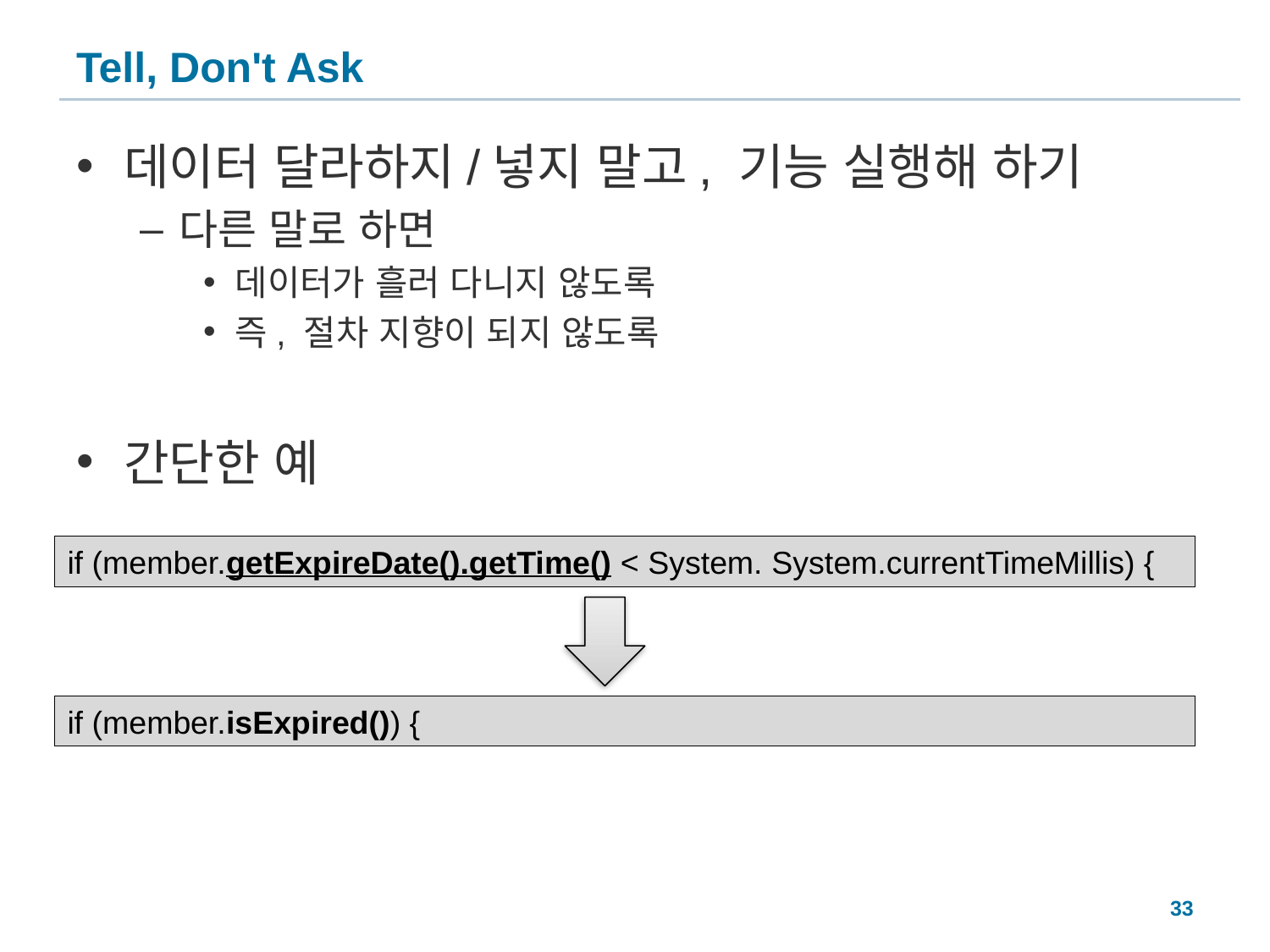

# Tell, Don't Ask
데이터 달라하지/넣지 말고, 기능 실행해 하기
다른 말로 하면
데이터가 흘러 다니지 않도록
즉, 절차 지향이 되지 않도록

간단한 예

if (member.getExpireDate().getTime() < System. System.currentTimeMillis) {

if (member.isExpired()) {
33